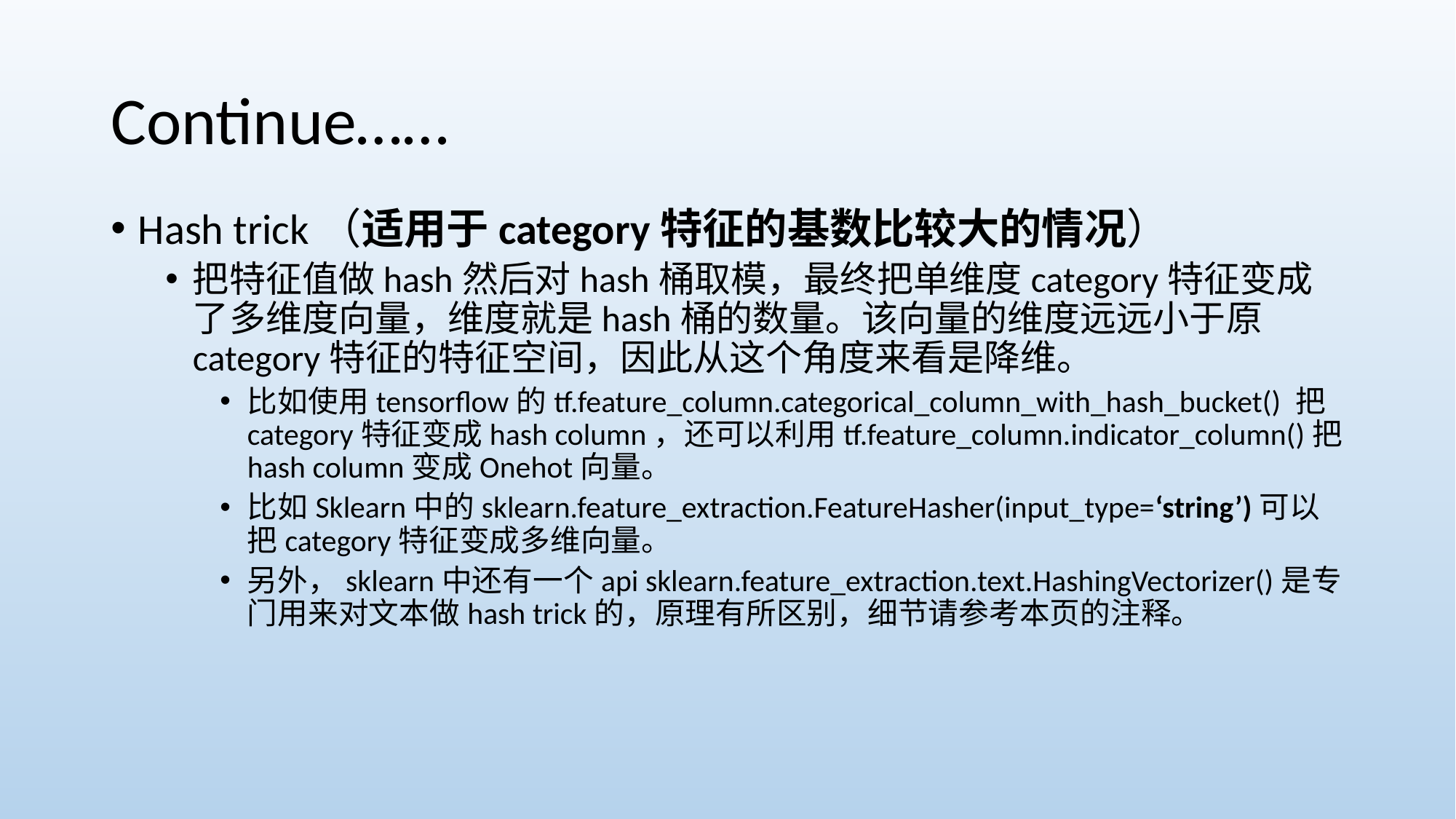

# Continue……
Hash trick（适用于category特征的基数比较大的情况）
把特征值做hash然后对hash桶取模，最终把单维度category特征变成了多维度向量，维度就是hash桶的数量。该向量的维度远远小于原category特征的特征空间，因此从这个角度来看是降维。
比如使用tensorflow的tf.feature_column.categorical_column_with_hash_bucket() 把category特征变成hash column，还可以利用tf.feature_column.indicator_column()把hash column变成Onehot向量。
比如Sklearn中的sklearn.feature_extraction.FeatureHasher(input_type=‘string’)可以把category特征变成多维向量。
另外，sklearn中还有一个api sklearn.feature_extraction.text.HashingVectorizer()是专门用来对文本做hash trick的，原理有所区别，细节请参考本页的注释。